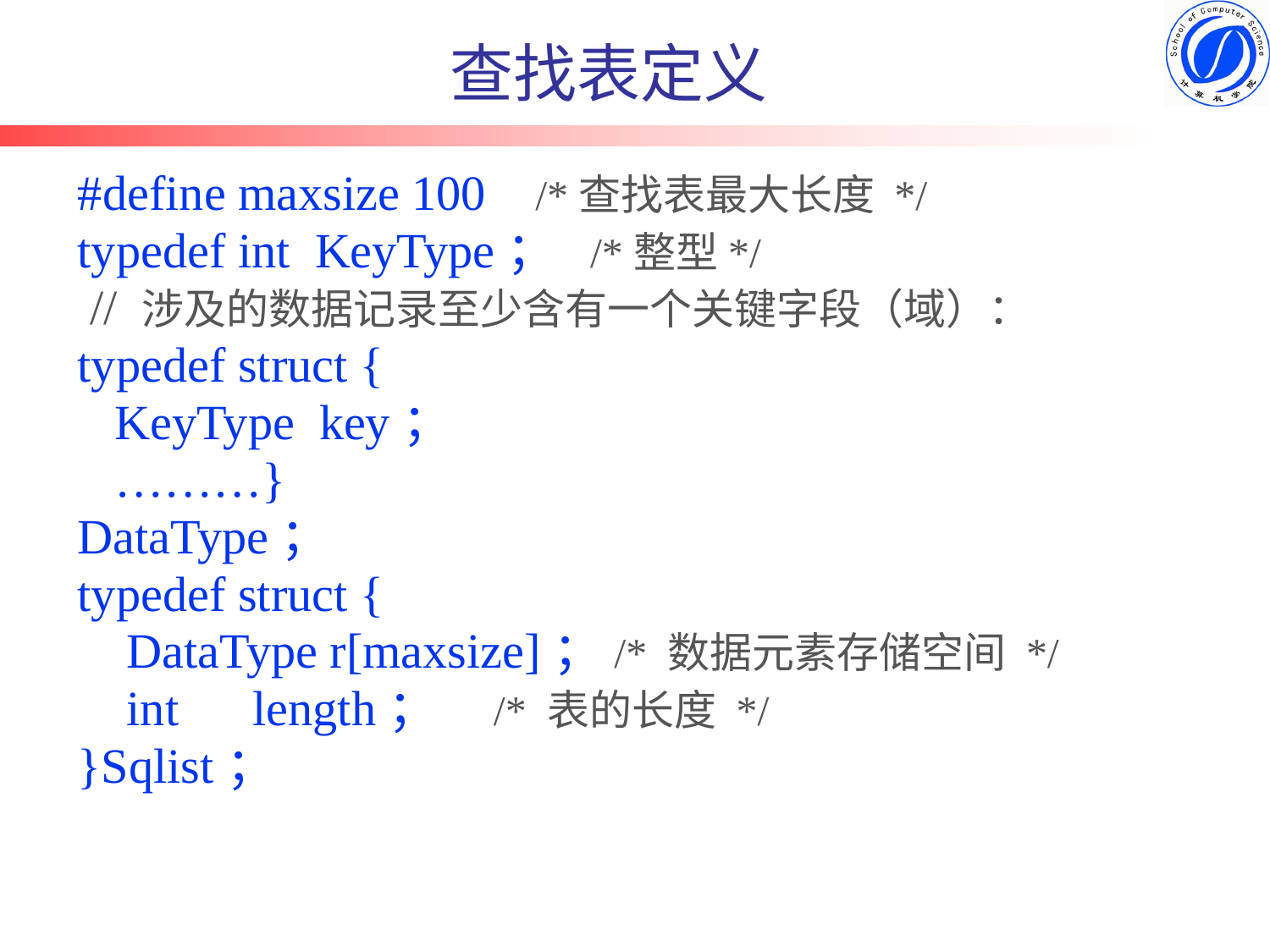

# 查找表定义
#define maxsize 100    /*查找表最大长度 */
typedef int  KeyType；  /*整型*/
 // 涉及的数据记录至少含有一个关键字段（域）：
typedef struct {
   KeyType  key；
   ………}
DataType；
typedef struct {
    DataType r[maxsize]；/* 数据元素存储空间 */
    int      length；    /* 表的长度 */
}Sqlist；